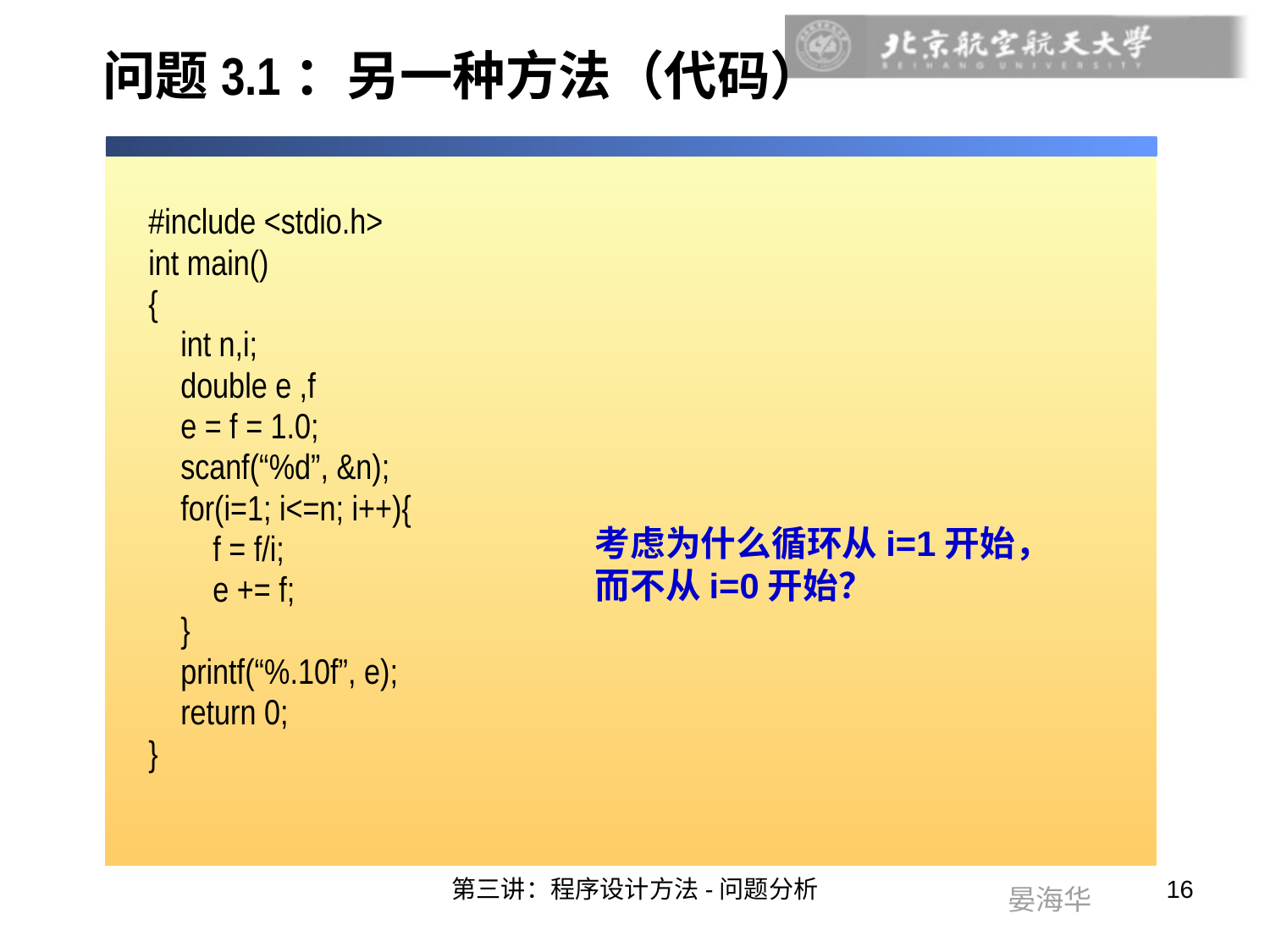

# 问题3.1：另一种方法（代码）
#include <stdio.h>
int main()
{
    int n,i;
    double e ,f
    e = f = 1.0;
    scanf(“%d”, &n);
    for(i=1; i<=n; i++){
        f = f/i;
        e += f;
    }
    printf(“%.10f”, e);
    return 0;
}
考虑为什么循环从i=1开始，而不从i=0开始？
第三讲：程序设计方法-问题分析
16